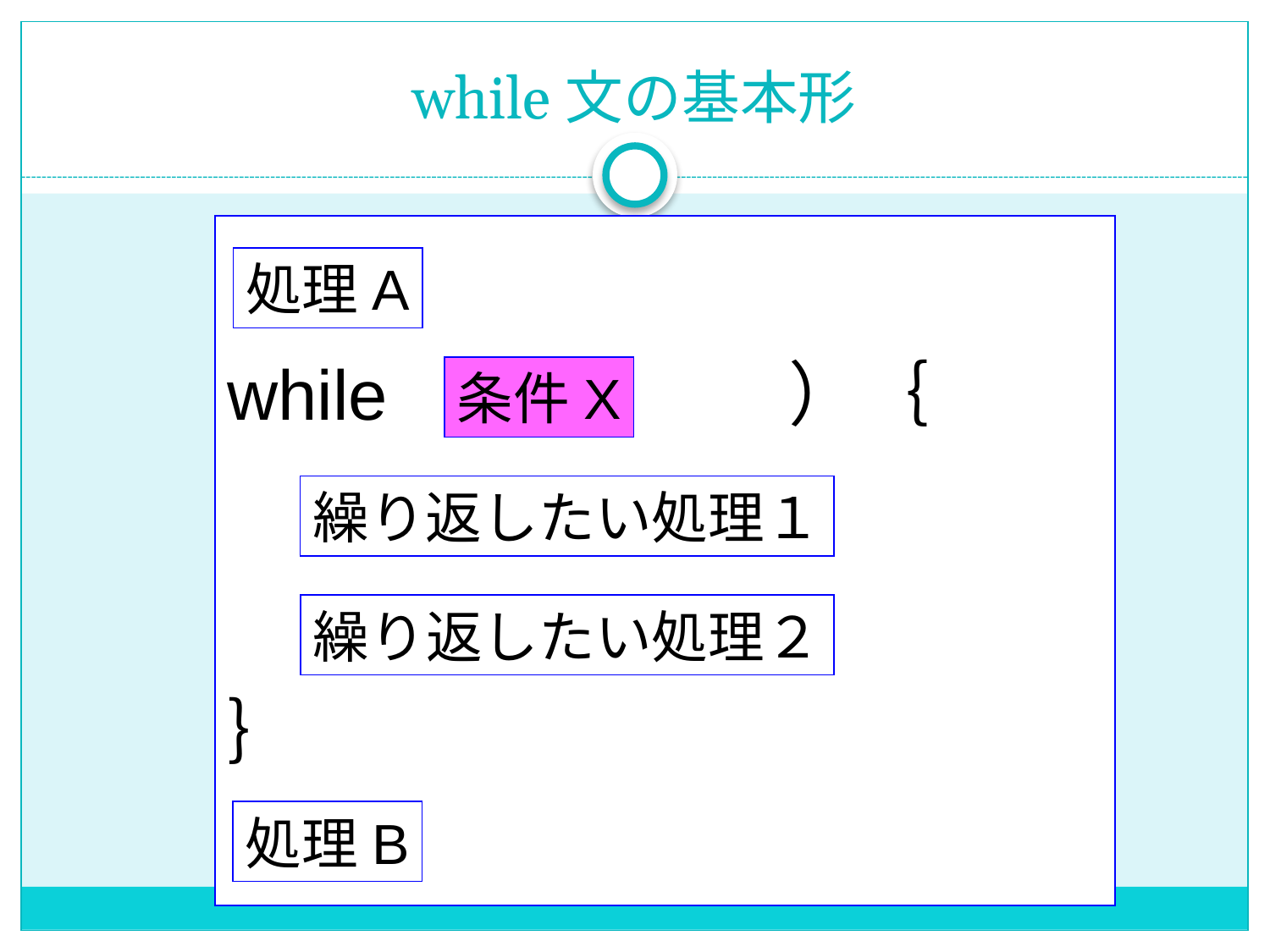

# while文の基本形

while（ 　　　　 ）｛

｝

処理A
条件X
繰り返したい処理１
繰り返したい処理２
処理B